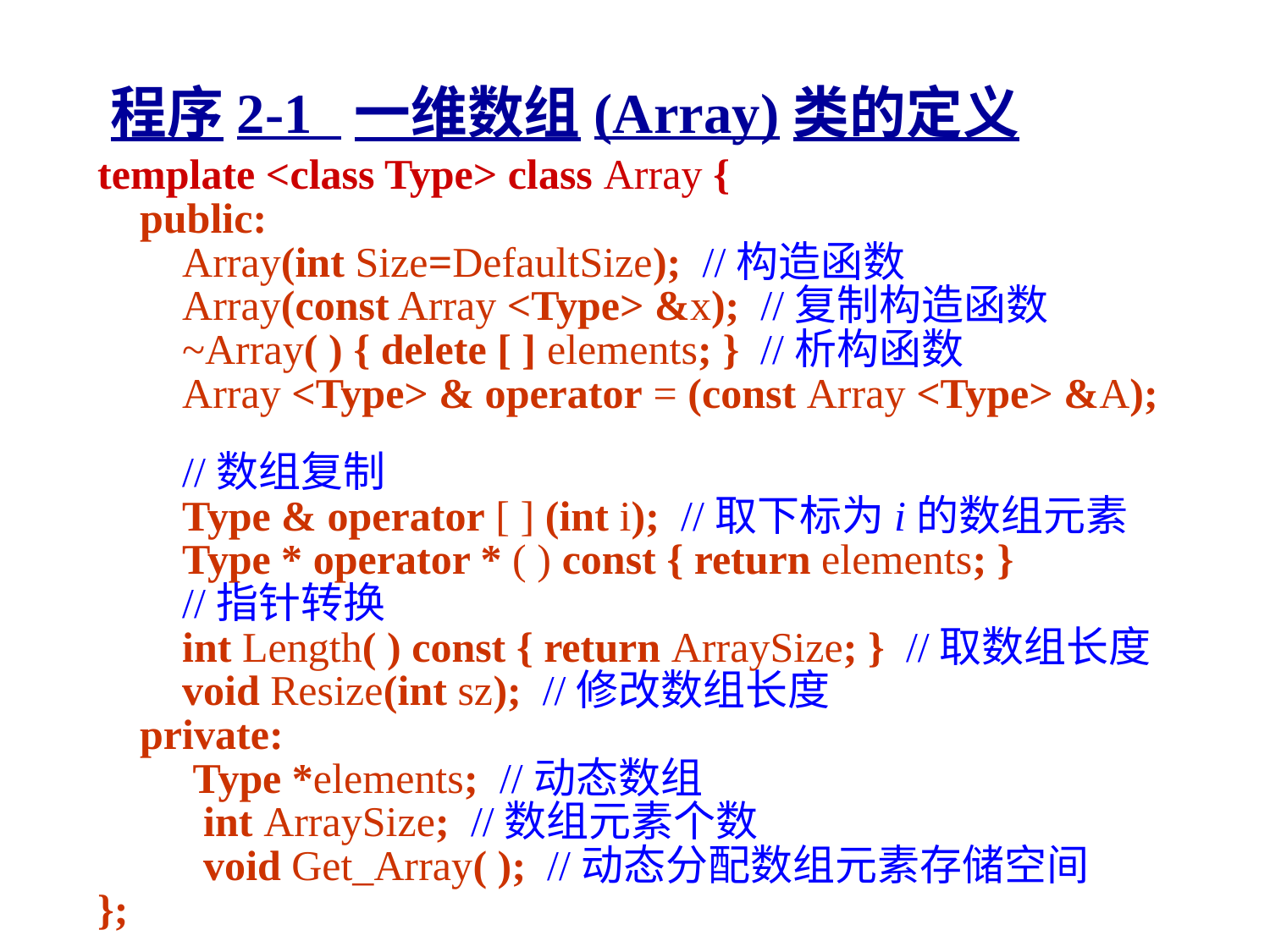

# 程序2-1  一维数组(Array)类的定义
template <class Type> class Array {
    public:
        Array(int Size=DefaultSize);  //构造函数
        Array(const Array <Type> &x);  //复制构造函数
        ~Array( ) { delete [ ] elements; }  //析构函数
        Array <Type> & operator = (const Array <Type> &A);
        //数组复制
        Type & operator [ ] (int i);  //取下标为i的数组元素
        Type * operator * ( ) const { return elements; }
        //指针转换
        int Length( ) const { return ArraySize; }  //取数组长度
        void Resize(int sz);  //修改数组长度
    private:
         Type *elements;  //动态数组
          int ArraySize;  //数组元素个数
          void Get_Array( );  //动态分配数组元素存储空间
};

9